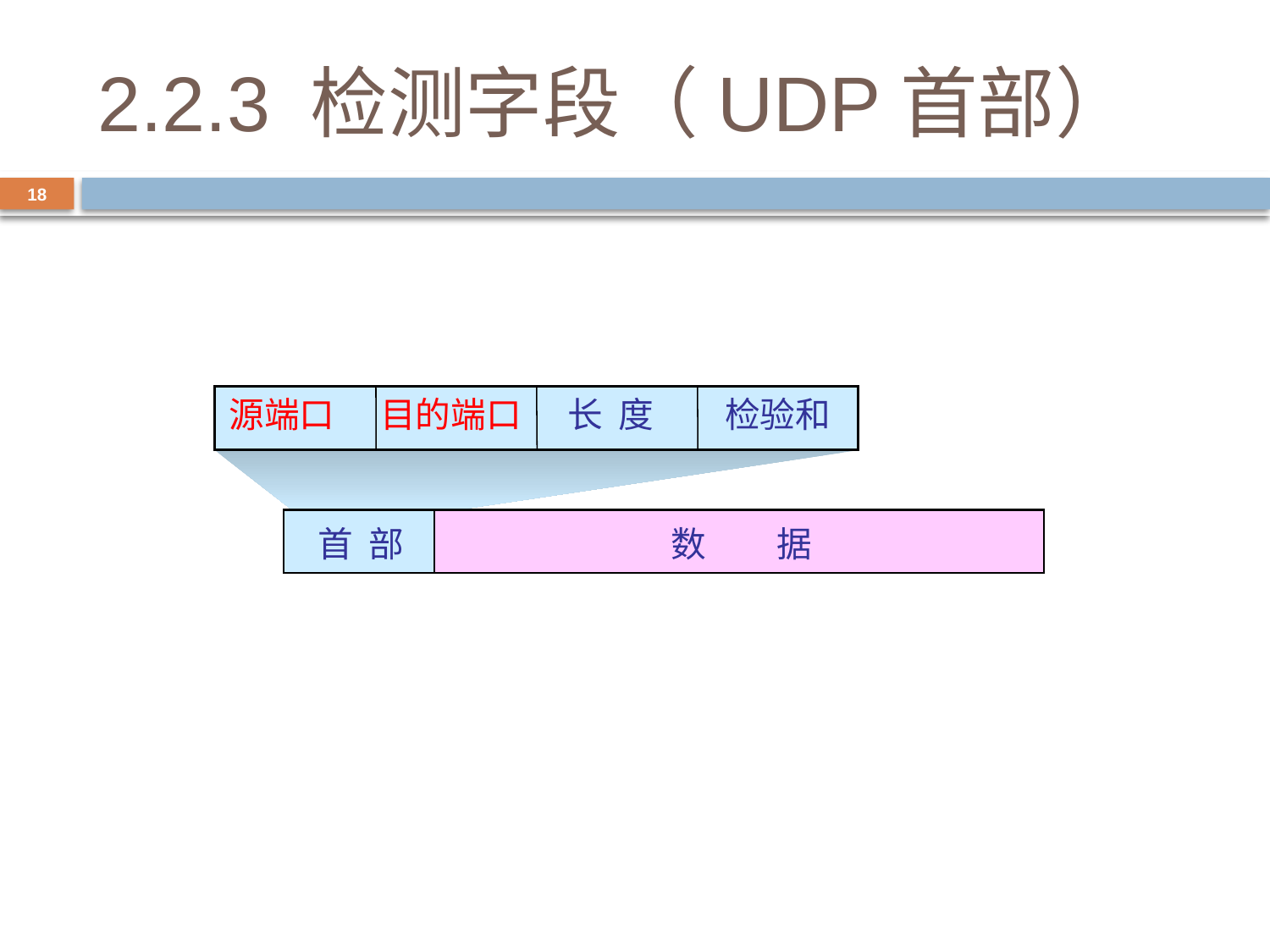

# 2.2.3 检测字段（UDP首部）
18
长  度
源端口
目的端口
检验和

首  部
数         据